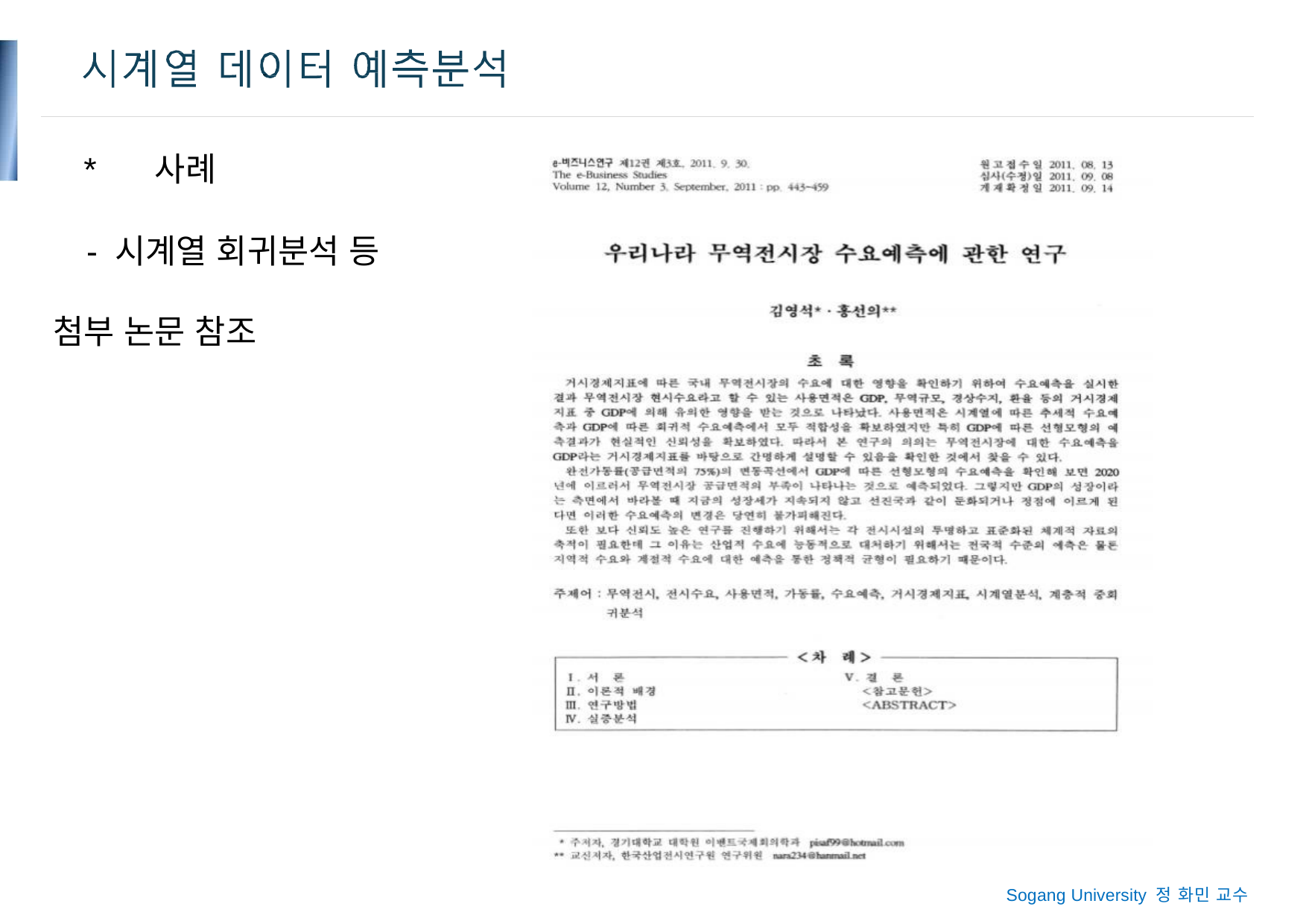

*	사례
- 시계열 회귀분석 등  첨부 논문 참조
Sogang University 정 화민 교수